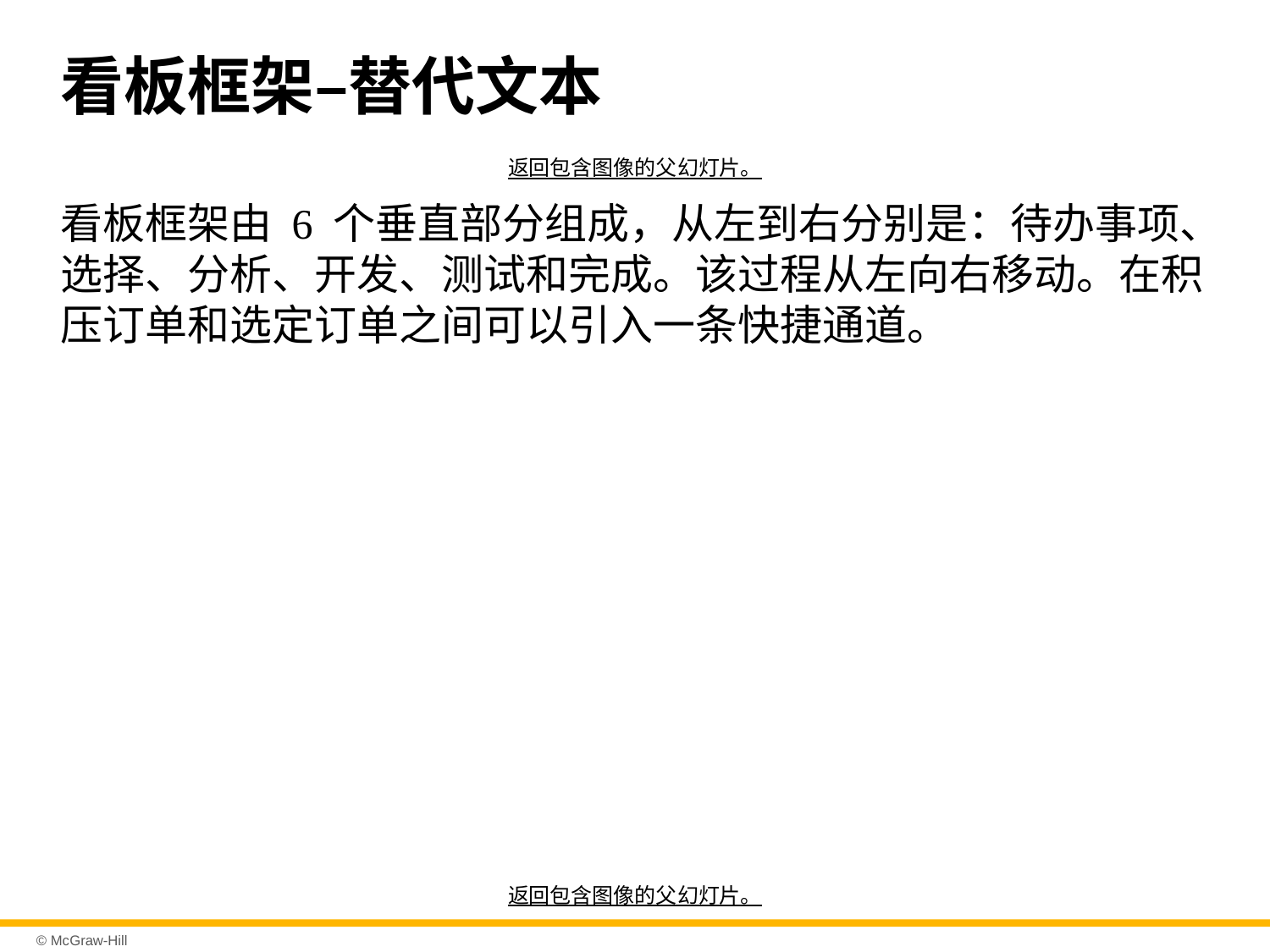

# 看板框架–替代文本
返回包含图像的父幻灯片。
看板框架由 6 个垂直部分组成，从左到右分别是：待办事项、选择、分析、开发、测试和完成。该过程从左向右移动。在积压订单和选定订单之间可以引入一条快捷通道。
返回包含图像的父幻灯片。
21